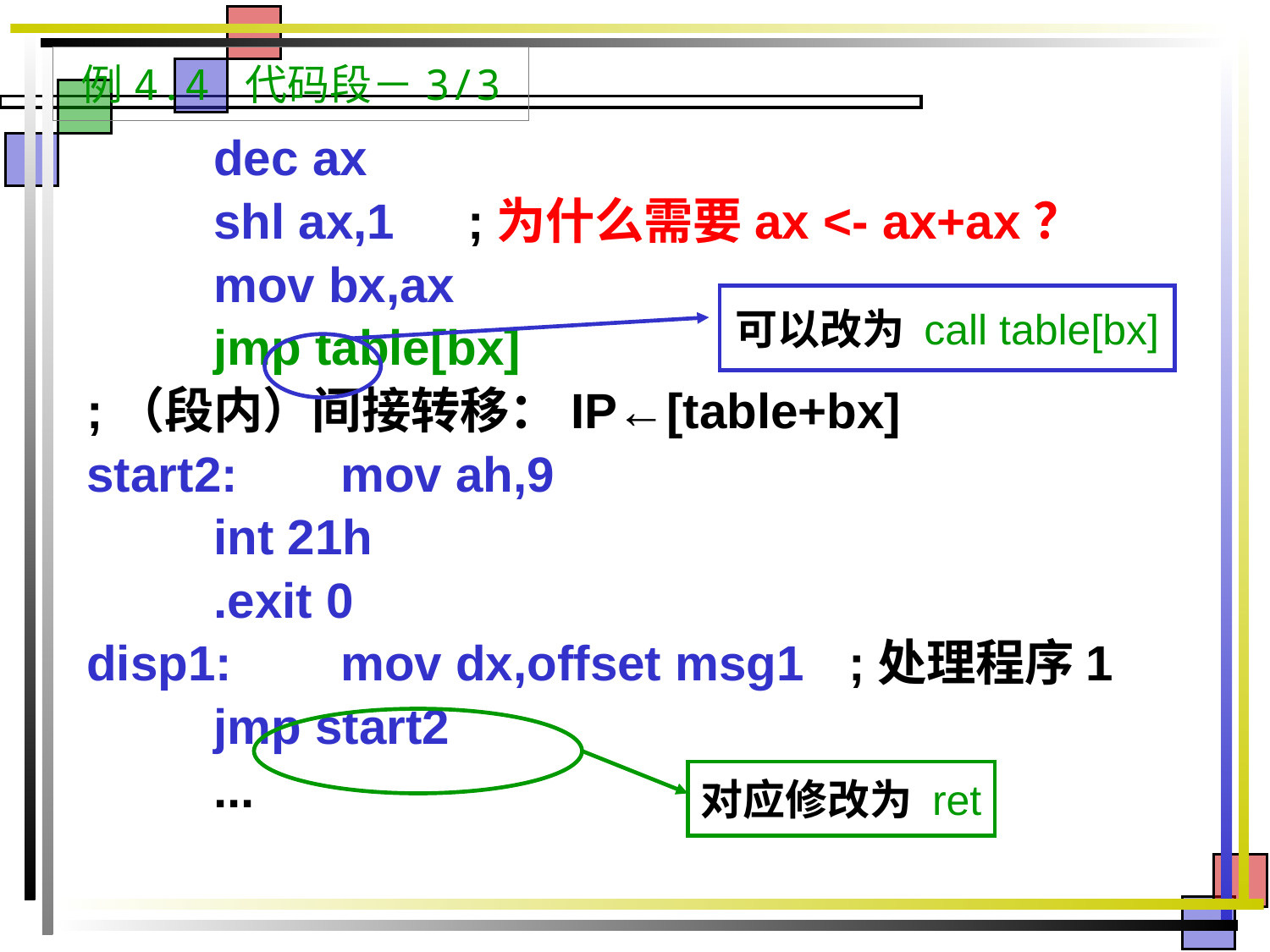

# 例4.4 代码段－3/3
	dec ax
	shl ax,1	;为什么需要ax <- ax+ax？
	mov bx,ax
	jmp table[bx]
;（段内）间接转移：IP←[table+bx]
start2:	mov ah,9
	int 21h
	.exit 0
disp1:	mov dx,offset msg1	;处理程序1
	jmp start2
	...
可以改为 call table[bx]

对应修改为 ret